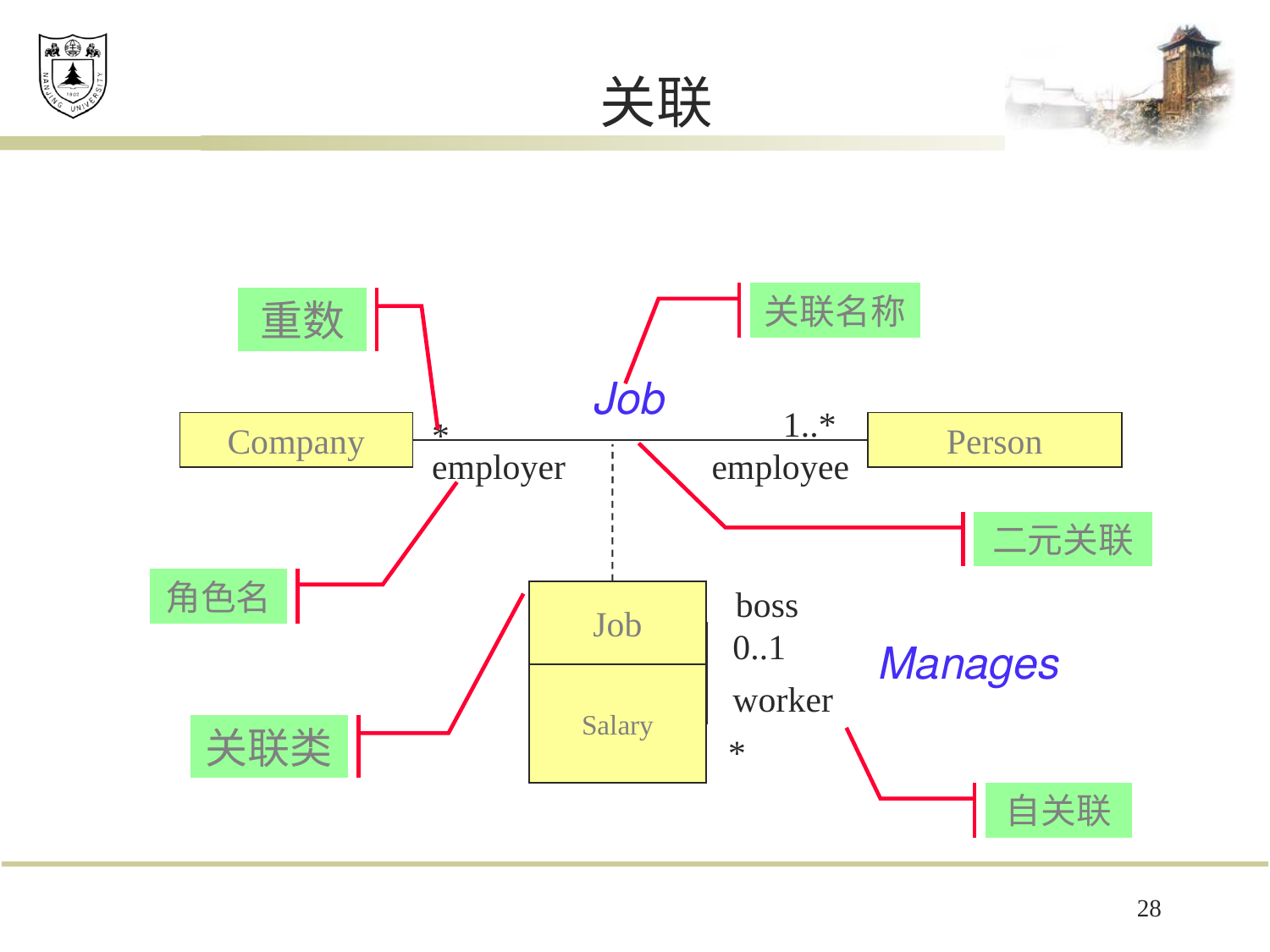

# 关联
关联名称
重数

Job

1..*
Company
*
Person
employer

Job
Salary
employee
二元关联

角色名
boss

0..1

Manages

worker
关联类
*
自关联

28